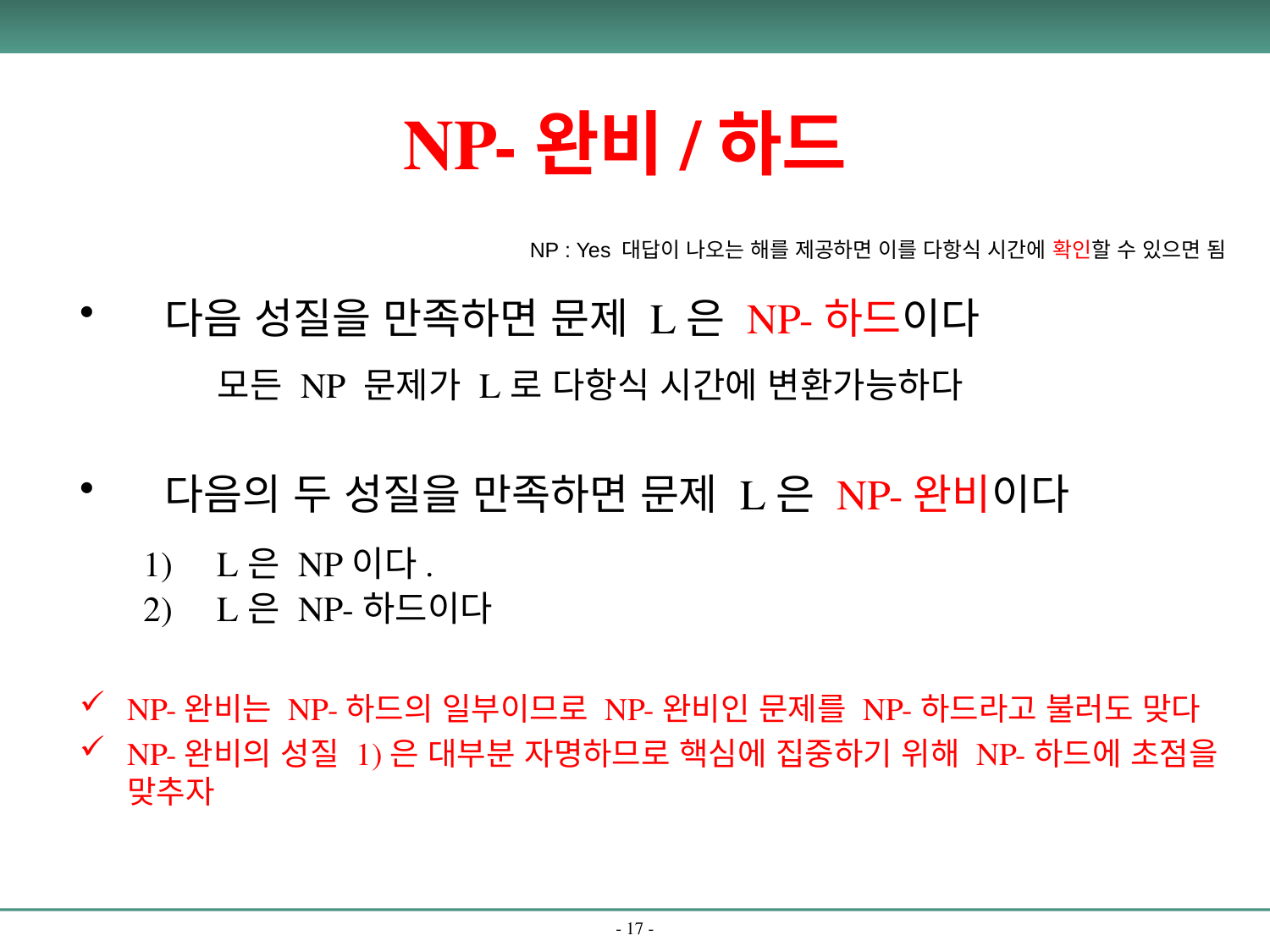

# NP-완비/하드
NP : Yes 대답이 나오는 해를 제공하면 이를 다항식 시간에 확인할 수 있으면 됨
다음 성질을 만족하면 문제 L은 NP-하드이다

모든 NP 문제가 L로 다항식 시간에 변환가능하다

다음의 두 성질을 만족하면 문제 L은 NP-완비이다

L은 NP이다.
L은 NP-하드이다

NP-완비는 NP-하드의 일부이므로 NP-완비인 문제를 NP-하드라고 불러도 맞다
NP-완비의 성질 1)은 대부분 자명하므로 핵심에 집중하기 위해 NP-하드에 초점을 맞추자